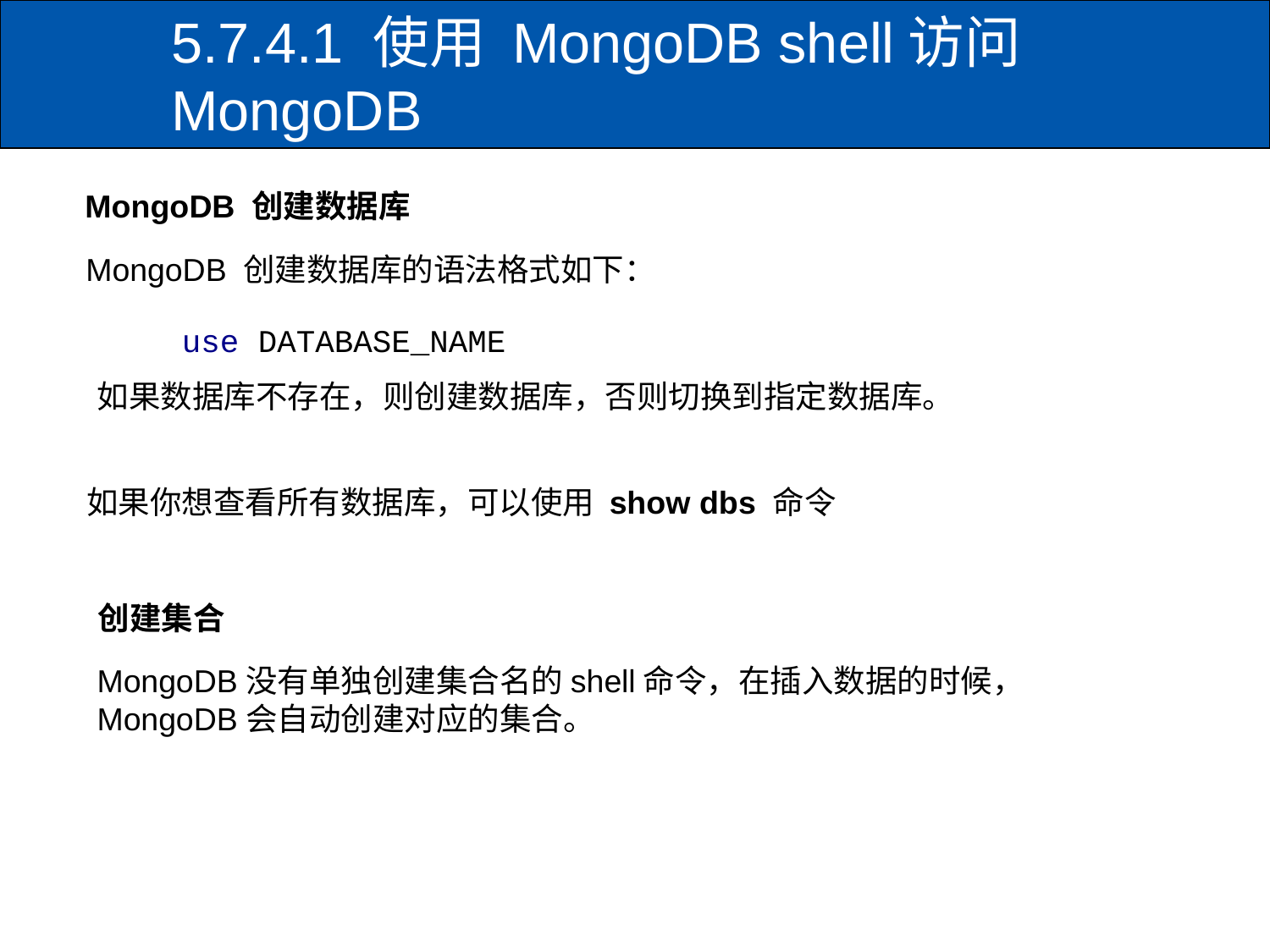

5.7.4.1 使用 MongoDB shell访问MongoDB
MongoDB 创建数据库
MongoDB 创建数据库的语法格式如下：
use DATABASE_NAME
如果数据库不存在，则创建数据库，否则切换到指定数据库。
如果你想查看所有数据库，可以使用 show dbs 命令
创建集合
MongoDB没有单独创建集合名的shell命令，在插入数据的时候，MongoDB会自动创建对应的集合。